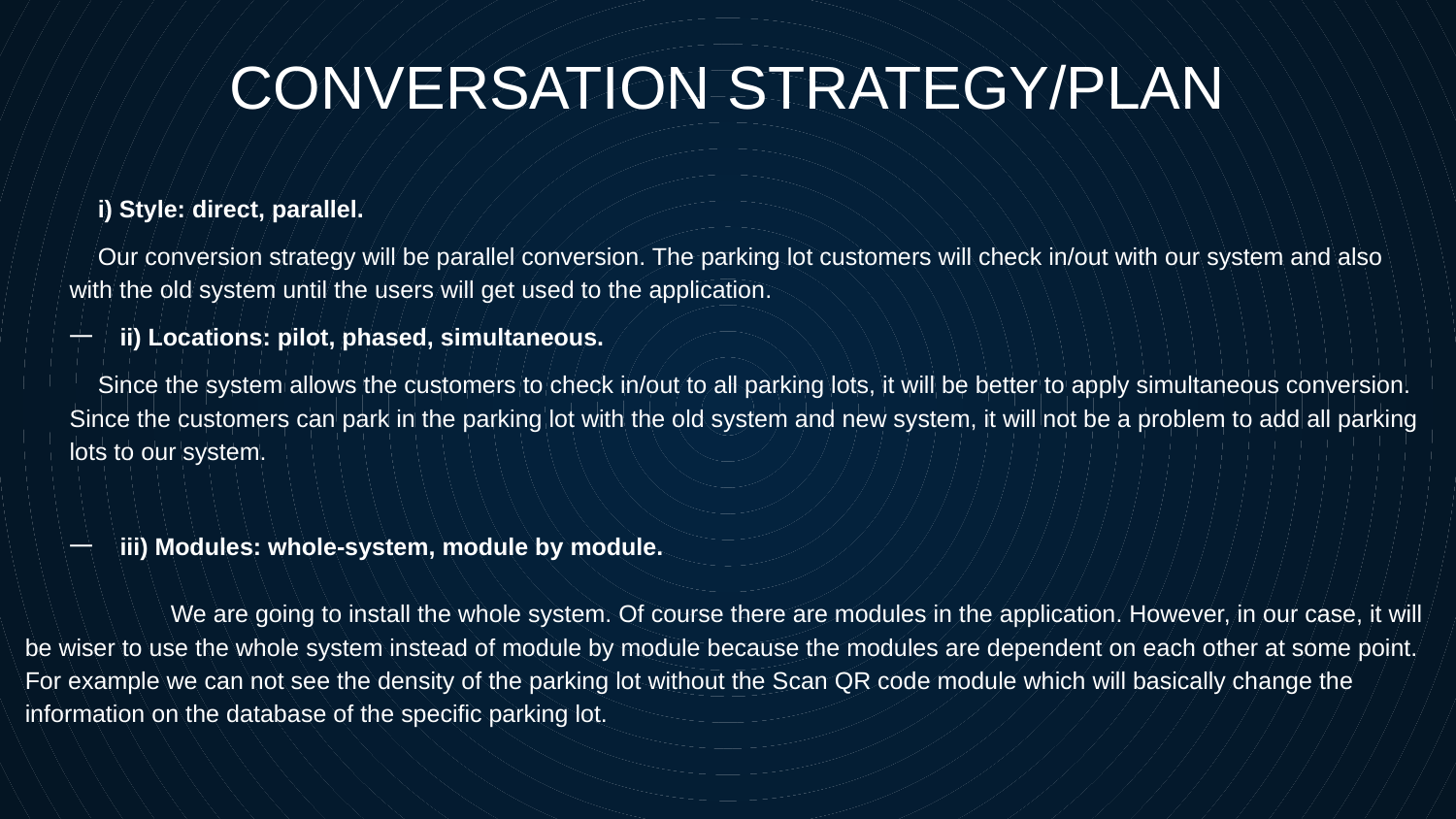

# CONVERSATION STRATEGY/PLAN
i) Style: direct, parallel.
Our conversion strategy will be parallel conversion. The parking lot customers will check in/out with our system and also with the old system until the users will get used to the application.
一   ii) Locations: pilot, phased, simultaneous.
Since the system allows the customers to check in/out to all parking lots, it will be better to apply simultaneous conversion. Since the customers can park in the parking lot with the old system and new system, it will not be a problem to add all parking lots to our system.

一   iii) Modules: whole-system, module by module.

	We are going to install the whole system. Of course there are modules in the application. However, in our case, it will be wiser to use the whole system instead of module by module because the modules are dependent on each other at some point. For example we can not see the density of the parking lot without the Scan QR code module which will basically change the information on the database of the specific parking lot.